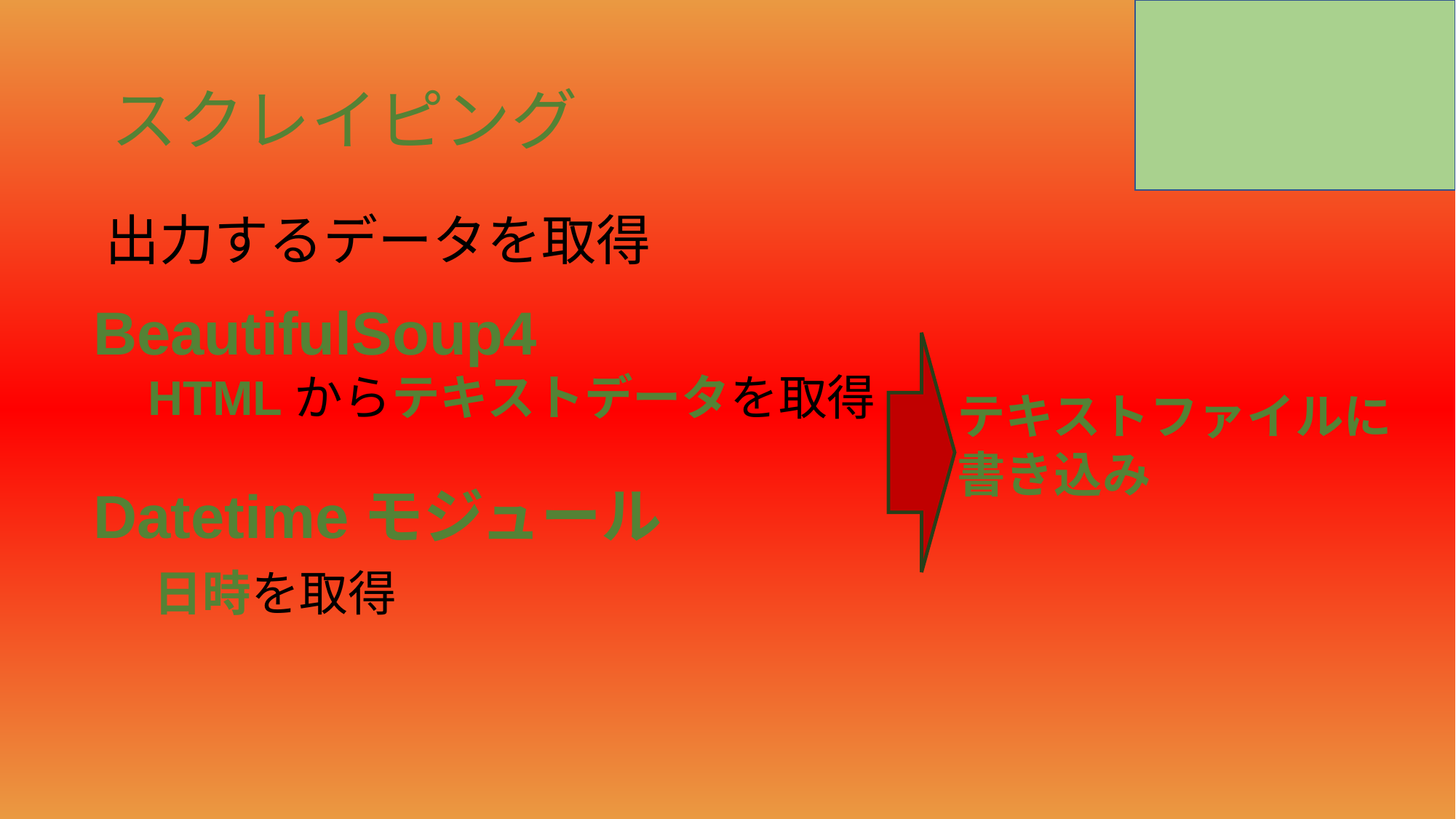

# スクレイピング
出力するデータを取得

BeautifulSoup4
HTMLからテキストデータを取得

テキストファイルに
書き込み
Datetimeモジュール
　日時を取得